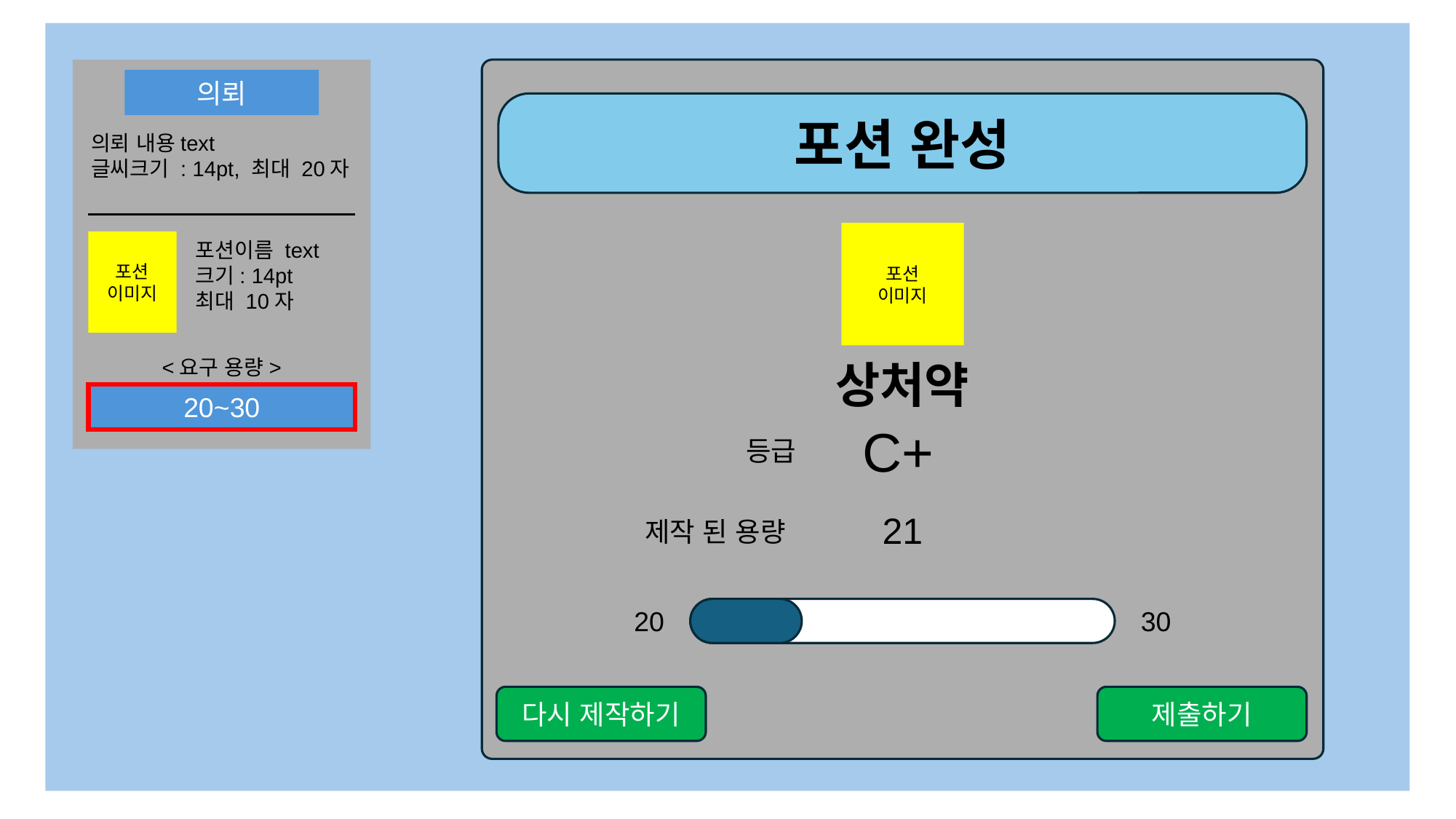

의뢰
의뢰 내용text
글씨크기 : 14pt, 최대 20자
포션
이미지
포션이름 text
크기: 14pt
최대 10자
<요구 용량>
20~30

포션 완성
포션
이미지
상처약
C+
등급
21
제작 된 용량

20

30
다시 제작하기
제출하기